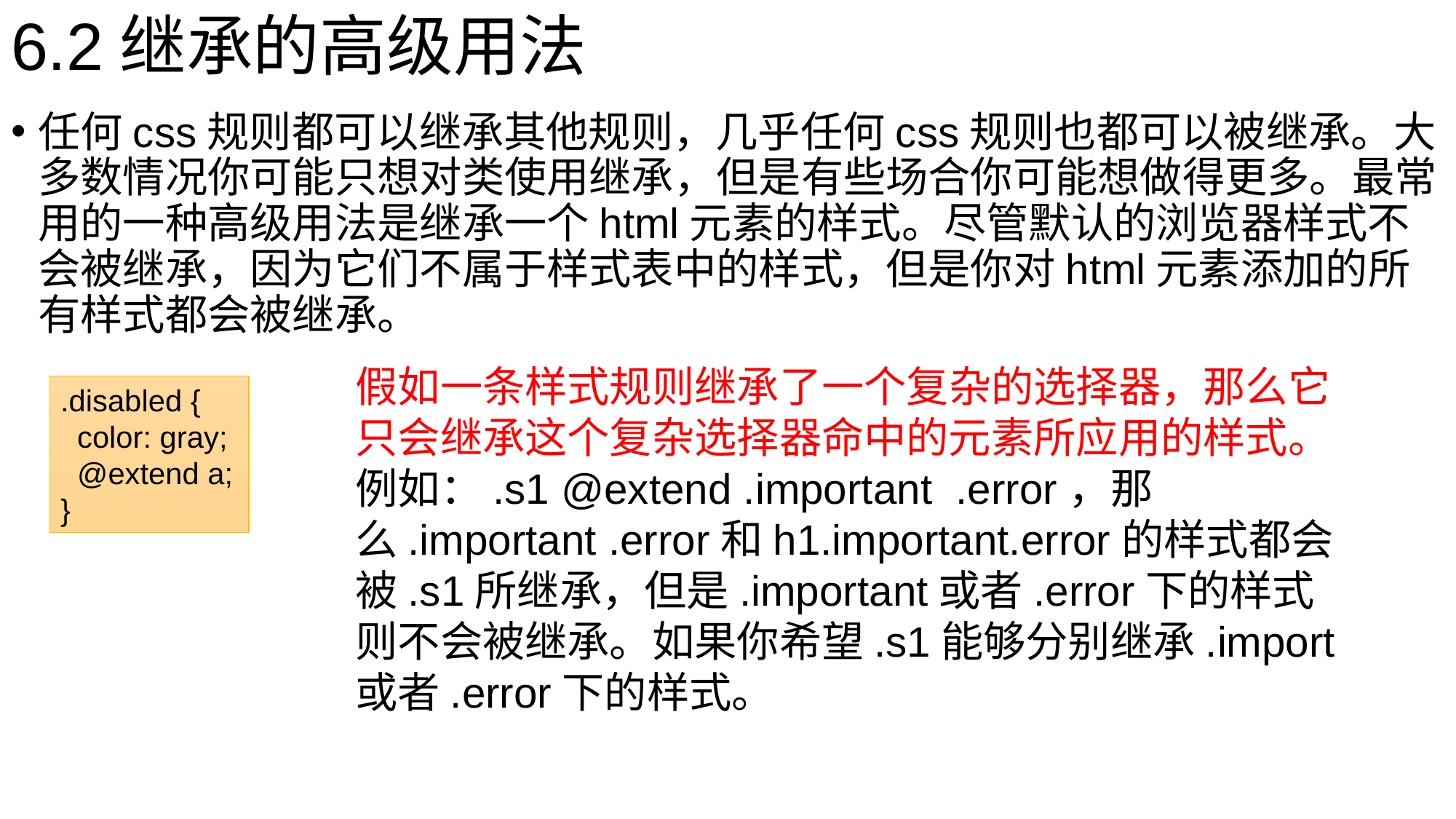

# 6.2继承的高级用法
任何css规则都可以继承其他规则，几乎任何css规则也都可以被继承。大多数情况你可能只想对类使用继承，但是有些场合你可能想做得更多。最常用的一种高级用法是继承一个html元素的样式。尽管默认的浏览器样式不会被继承，因为它们不属于样式表中的样式，但是你对html元素添加的所有样式都会被继承。
假如一条样式规则继承了一个复杂的选择器，那么它只会继承这个复杂选择器命中的元素所应用的样式。例如：.s1 @extend .important  .error，那么.important .error和h1.important.error的样式都会被.s1所继承，但是.important或者.error下的样式则不会被继承。如果你希望.s1能够分别继承.import或者.error下的样式。
.disabled {
  color: gray;
  @extend a;
}